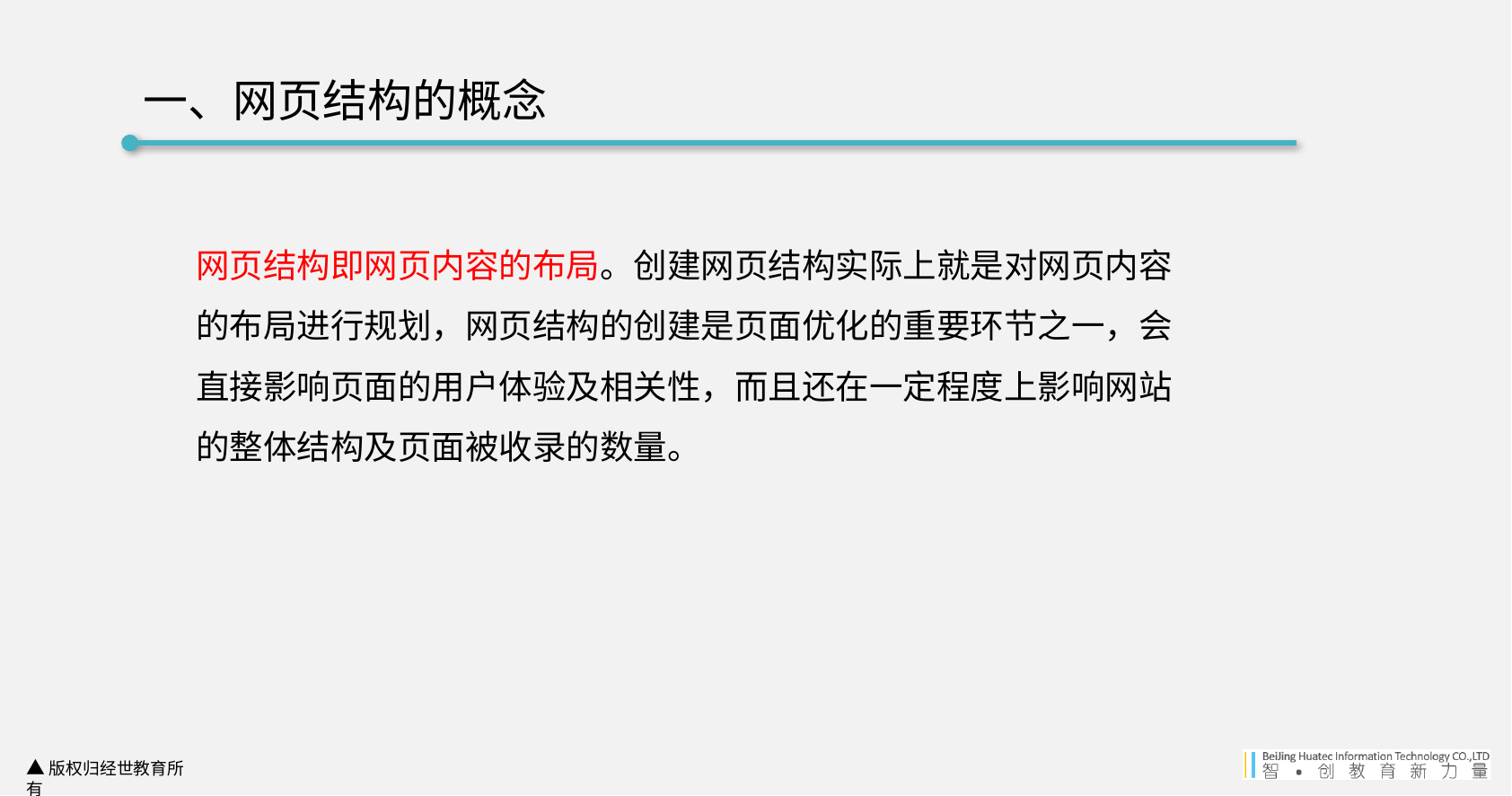

一、网页结构的概念
网页结构即网页内容的布局。创建网页结构实际上就是对网页内容的布局进行规划，网页结构的创建是页面优化的重要环节之一，会直接影响页面的用户体验及相关性，而且还在一定程度上影响网站的整体结构及页面被收录的数量。